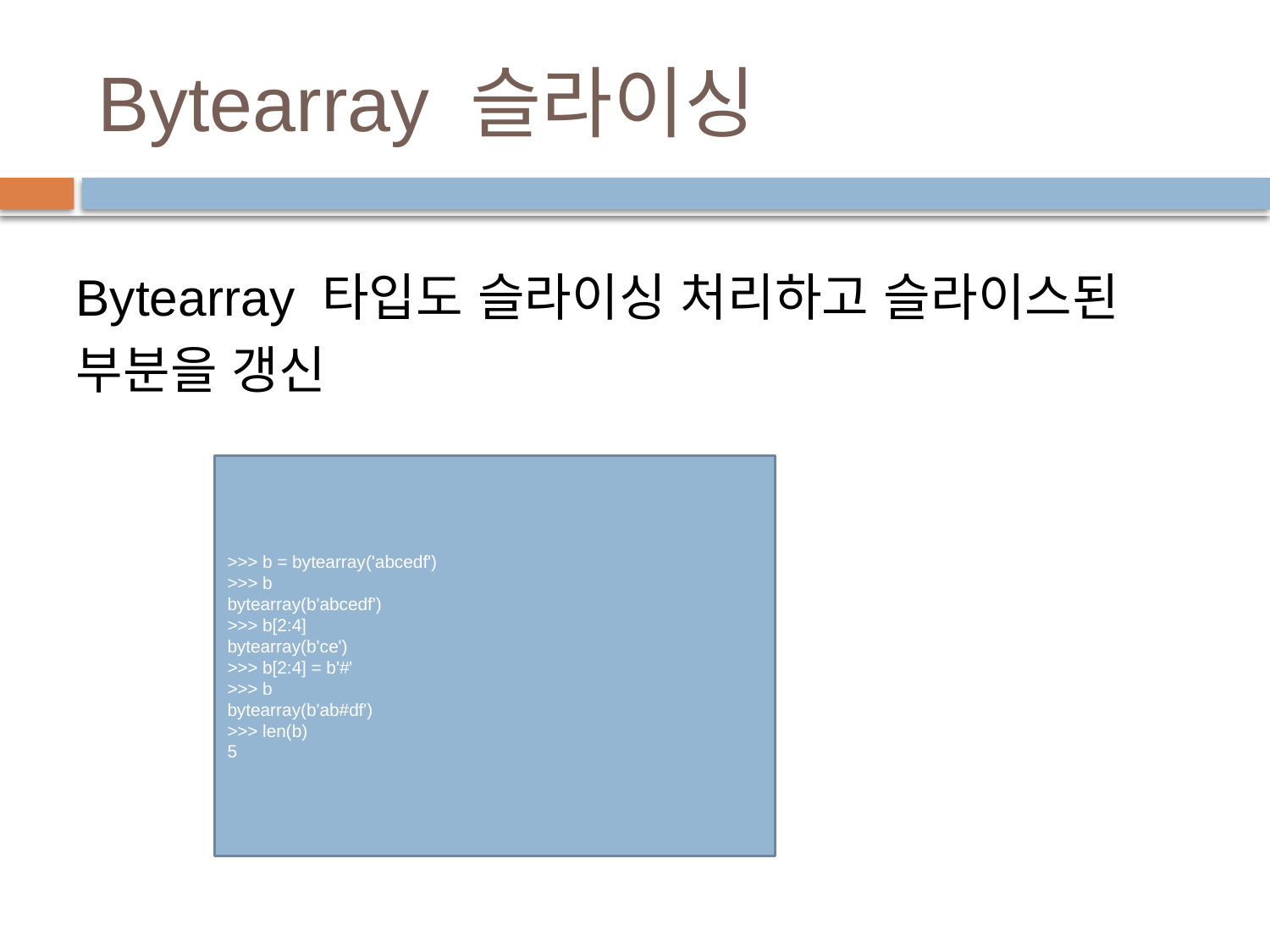

# Bytearray 슬라이싱
Bytearray 타입도 슬라이싱 처리하고 슬라이스된 부분을 갱신
>>> b = bytearray('abcedf')
>>> b
bytearray(b'abcedf')
>>> b[2:4]
bytearray(b'ce')
>>> b[2:4] = b'#'
>>> b
bytearray(b'ab#df')
>>> len(b)
5